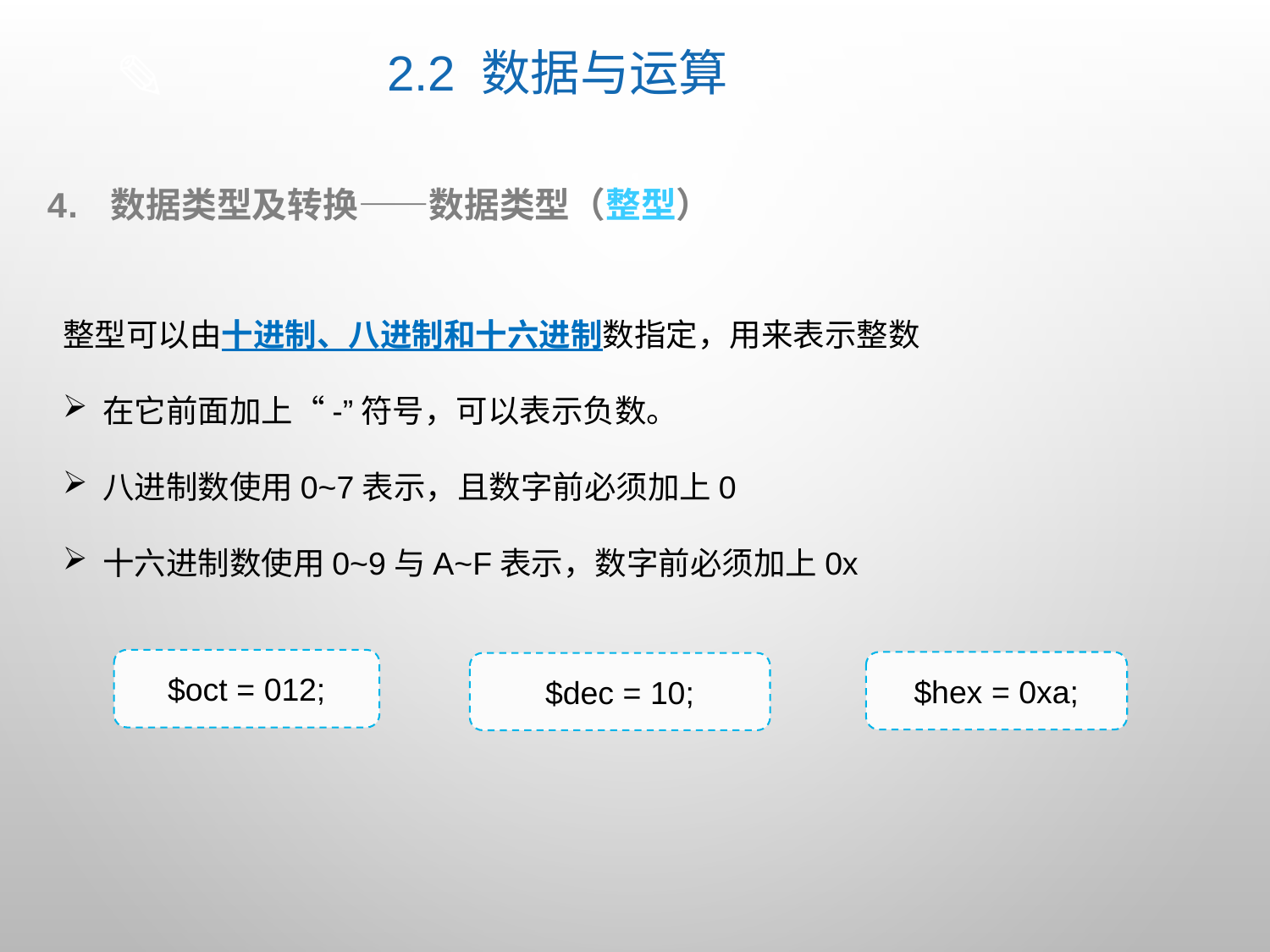

# 2.2 数据与运算
数据类型及转换——数据类型（整型）
整型可以由十进制、八进制和十六进制数指定，用来表示整数
在它前面加上“-”符号，可以表示负数。
八进制数使用0~7表示，且数字前必须加上0
十六进制数使用0~9与A~F表示，数字前必须加上0x
$oct = 012;
$hex = 0xa;
$dec = 10;